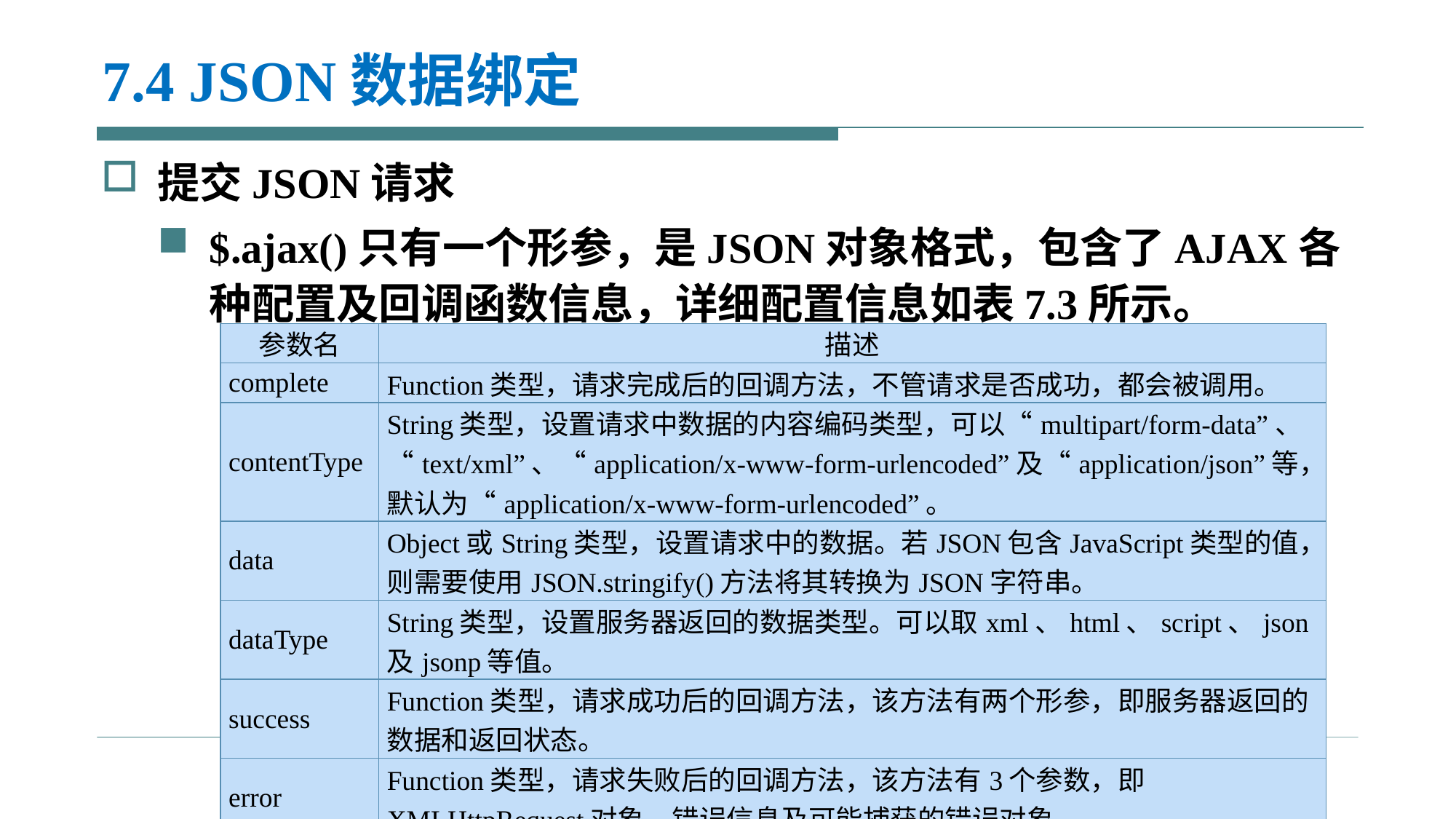

# 7.4 JSON数据绑定
提交JSON请求
$.ajax()只有一个形参，是JSON对象格式，包含了AJAX各种配置及回调函数信息，详细配置信息如表7.3所示。
| 参数名 | 描述 |
| --- | --- |
| complete | Function类型，请求完成后的回调方法，不管请求是否成功，都会被调用。 |
| contentType | String类型，设置请求中数据的内容编码类型，可以“multipart/form-data”、“text/xml”、“application/x-www-form-urlencoded”及“application/json”等，默认为“application/x-www-form-urlencoded”。 |
| data | Object或String类型，设置请求中的数据。若JSON包含JavaScript类型的值，则需要使用JSON.stringify()方法将其转换为JSON字符串。 |
| dataType | String类型，设置服务器返回的数据类型。可以取xml、html、script、json及jsonp等值。 |
| success | Function类型，请求成功后的回调方法，该方法有两个形参，即服务器返回的数据和返回状态。 |
| error | Function类型，请求失败后的回调方法，该方法有3个参数，即XMLHttpRequest对象、错误信息及可能捕获的错误对象。 |
| global | Booklean类型，设置是否触发全局AJAX事件，如ajaxStart、ajaxStop等。默认值为false，表示不会触发全局AJAX事件。 |
23